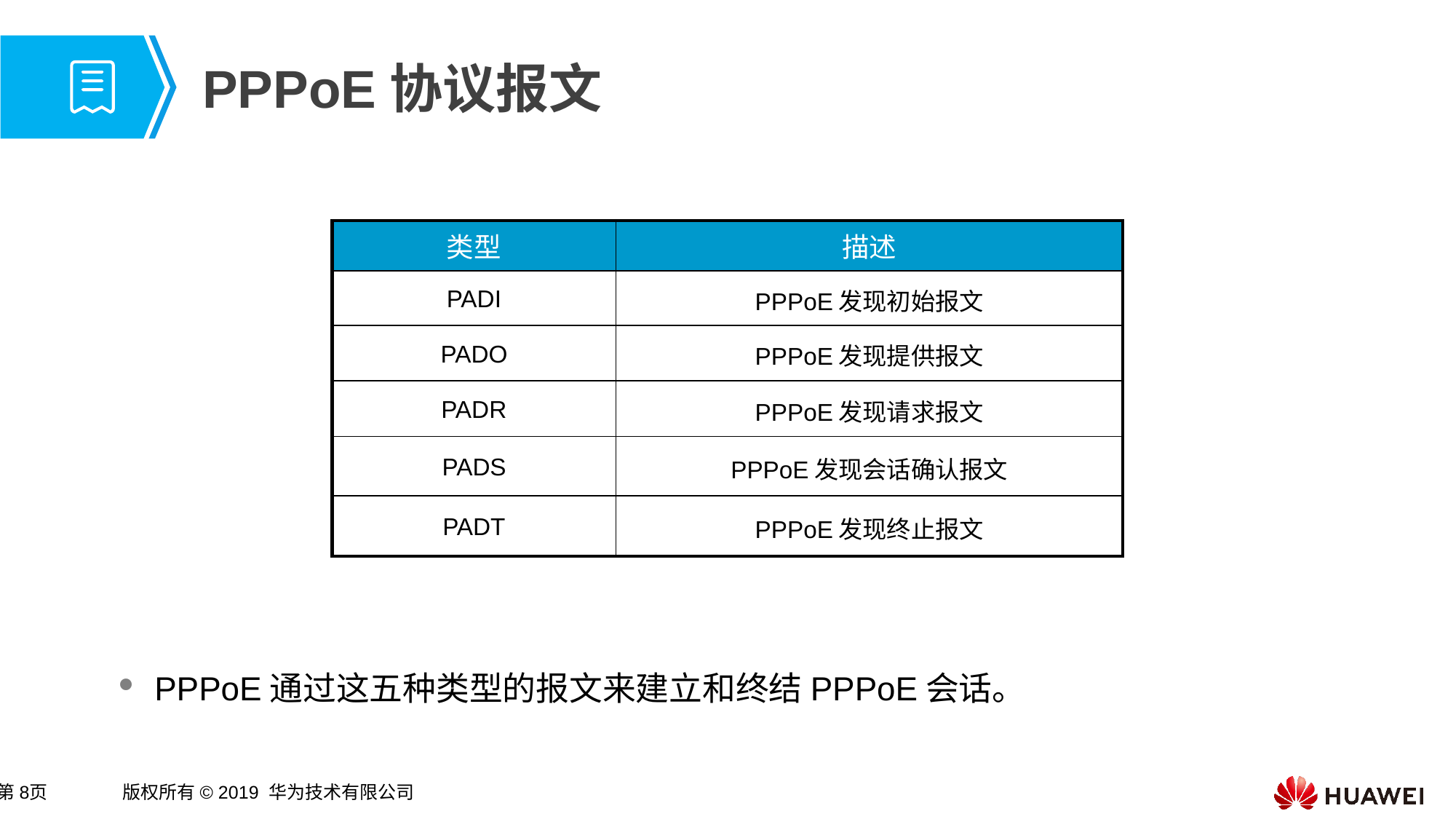

# PPPoE协议报文

PPPoE通过这五种类型的报文来建立和终结PPPoE会话。

| 类型 | 描述 |
| --- | --- |
| PADI | PPPoE发现初始报文 |
| PADO | PPPoE发现提供报文 |
| PADR | PPPoE发现请求报文 |
| PADS | PPPoE发现会话确认报文 |
| PADT | PPPoE发现终止报文 |